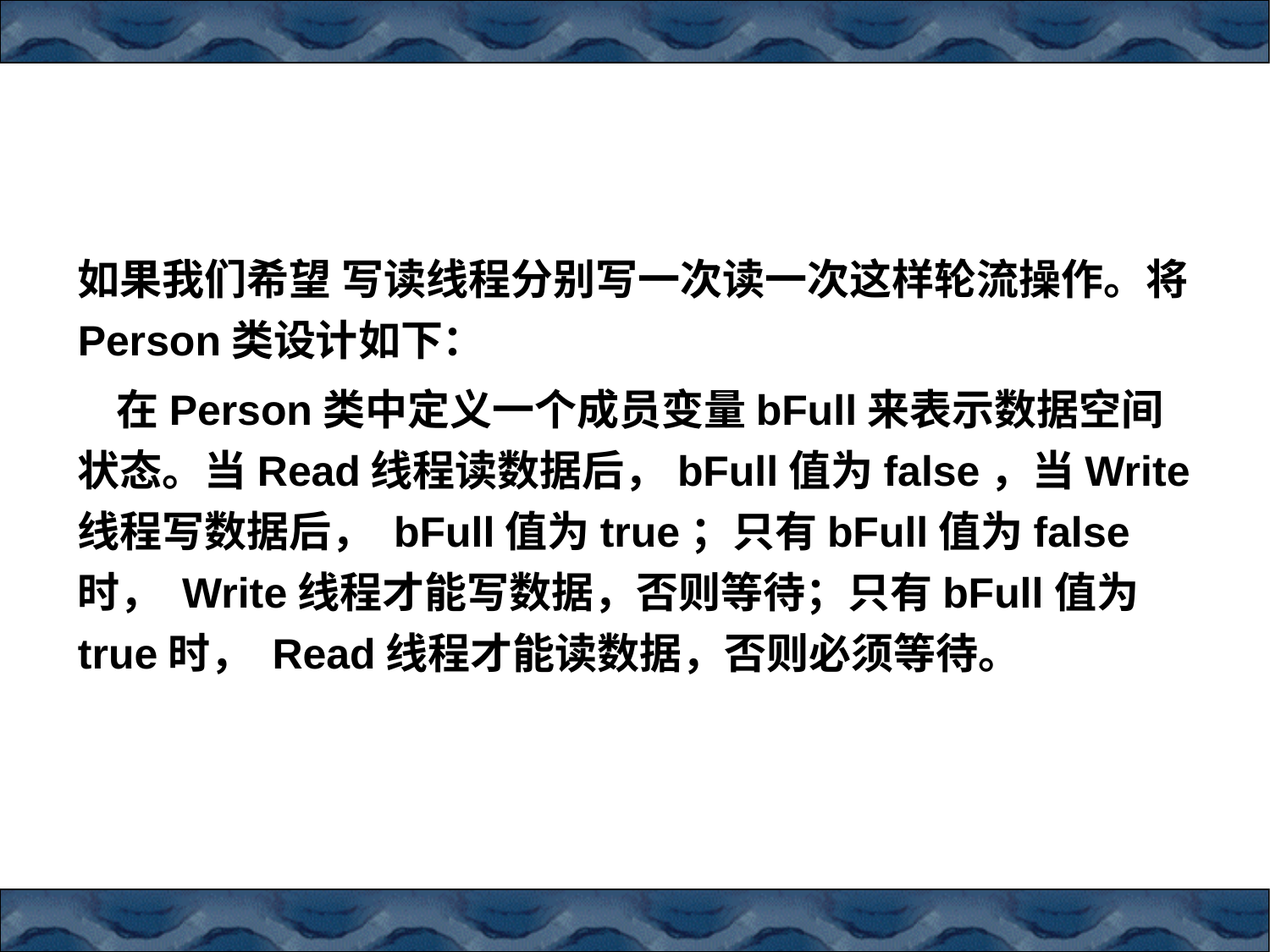

#
如果我们希望 写读线程分别写一次读一次这样轮流操作。将Person类设计如下：
   在Person类中定义一个成员变量bFull来表示数据空间状态。当Read线程读数据后，bFull值为false，当Write线程写数据后， bFull值为true；只有bFull值为false时， Write线程才能写数据，否则等待；只有bFull值为true时， Read线程才能读数据，否则必须等待。